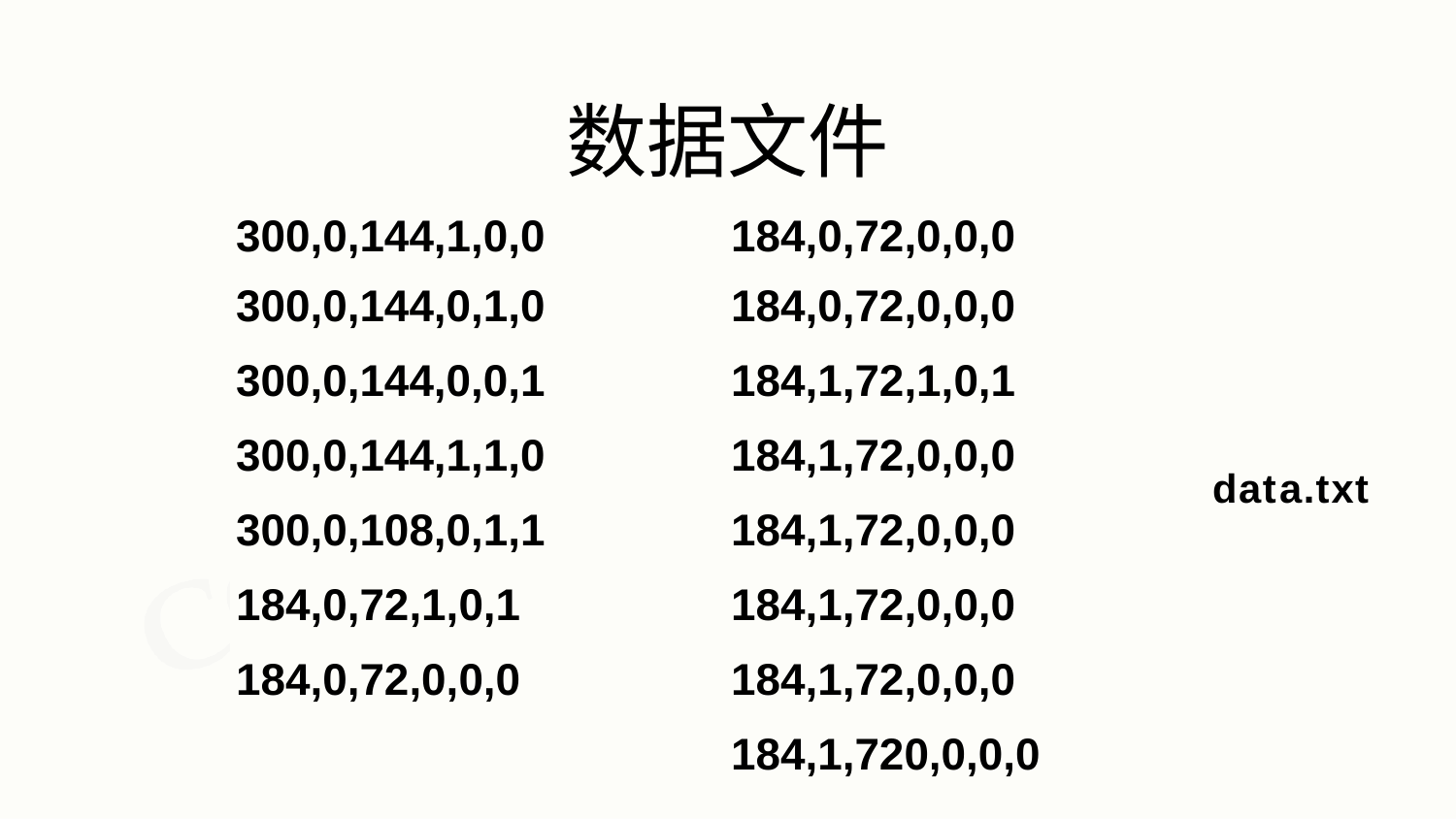

# 数据文件
| 300,0,144,1,0,0 | 184,0,72,0,0,0 |
| --- | --- |
| 300,0,144,0,1,0 | 184,0,72,0,0,0 |
| 300,0,144,0,0,1 | 184,1,72,1,0,1 |
| 300,0,144,1,1,0 | 184,1,72,0,0,0 |
| 300,0,108,0,1,1 | 184,1,72,0,0,0 |
| 184,0,72,1,0,1 | 184,1,72,0,0,0 |
| 184,0,72,0,0,0 | 184,1,72,0,0,0 |
|  | 184,1,720,0,0,0 |

data.txt